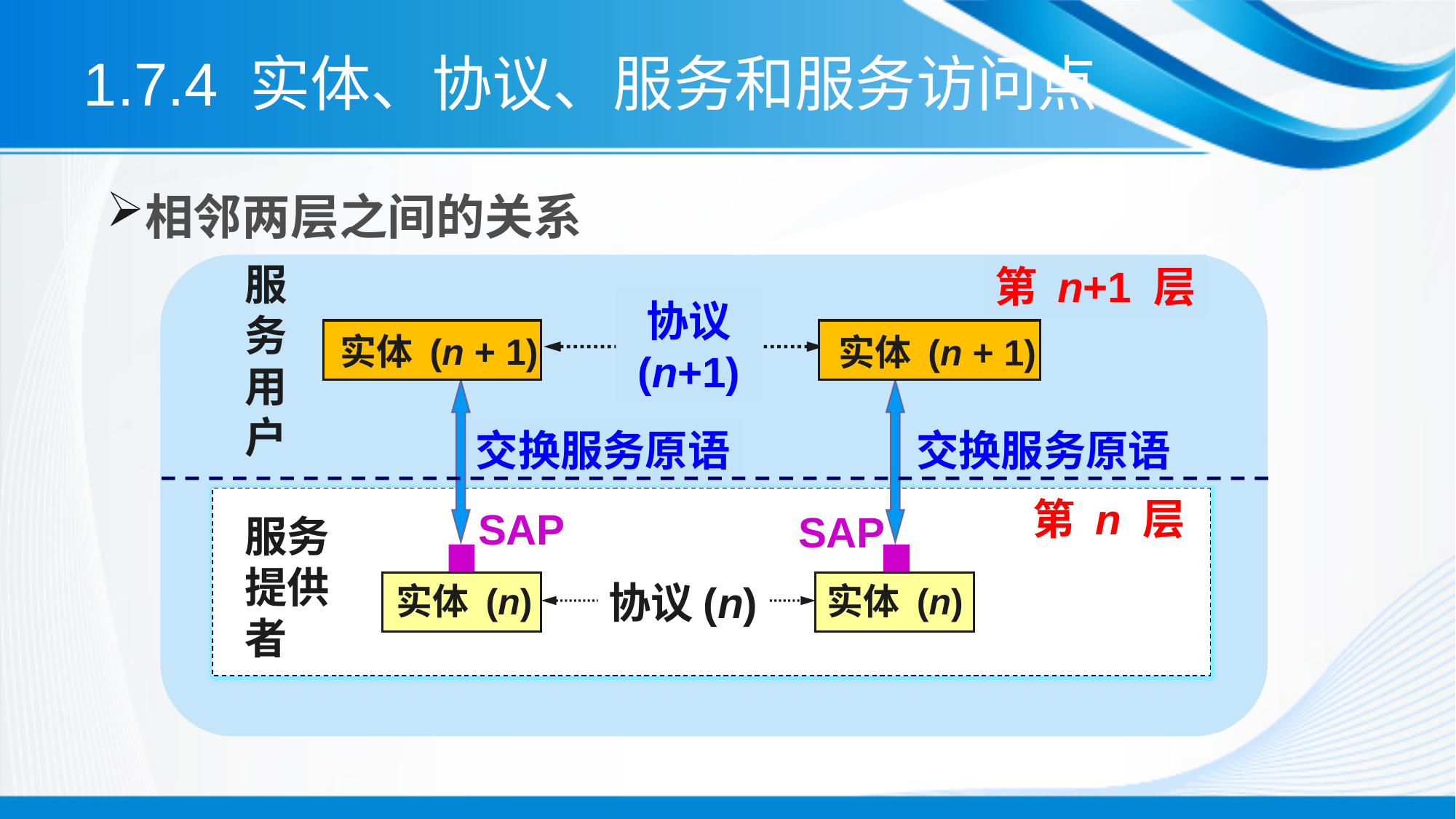

# 1.7.4 实体、协议、服务和服务访问点
相邻两层之间的关系

服务用户

第 n+1 层
协议 (n+1)

实体 (n + 1)
实体 (n + 1)

交换服务原语
交换服务原语

第 n 层

SAP
SAP
服务
提供者

协议(n)

实体 (n)
实体 (n)